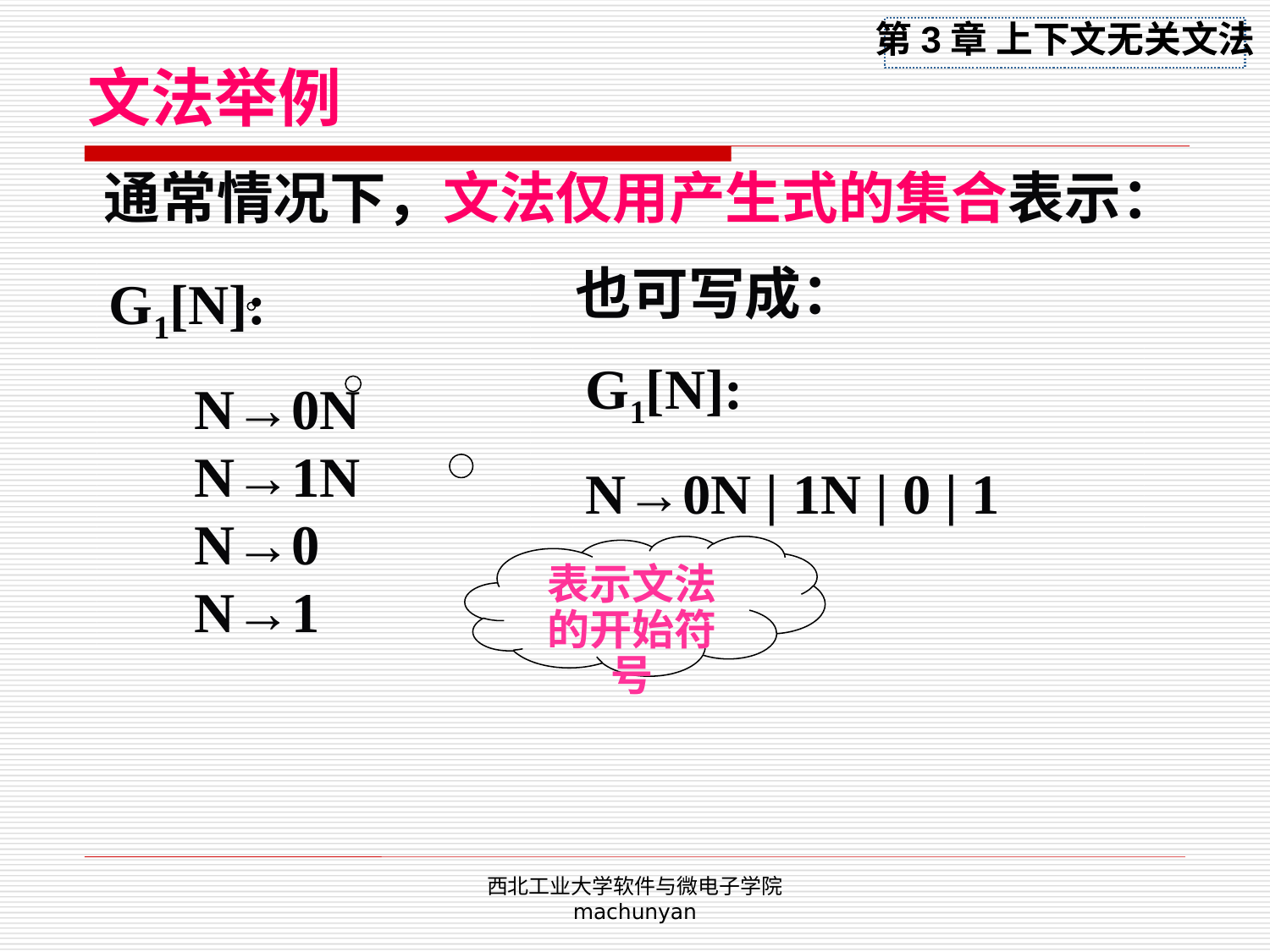

文法举例
 通常情况下，文法仅用产生式的集合表示：
也可写成：
G1[N]:
      N→0N
      N→1N
      N→0
      N→1
G1[N]:
N→0N | 1N | 0 | 1
表示文法的开始符号

西北工业大学软件与微电子学院 machunyan
14